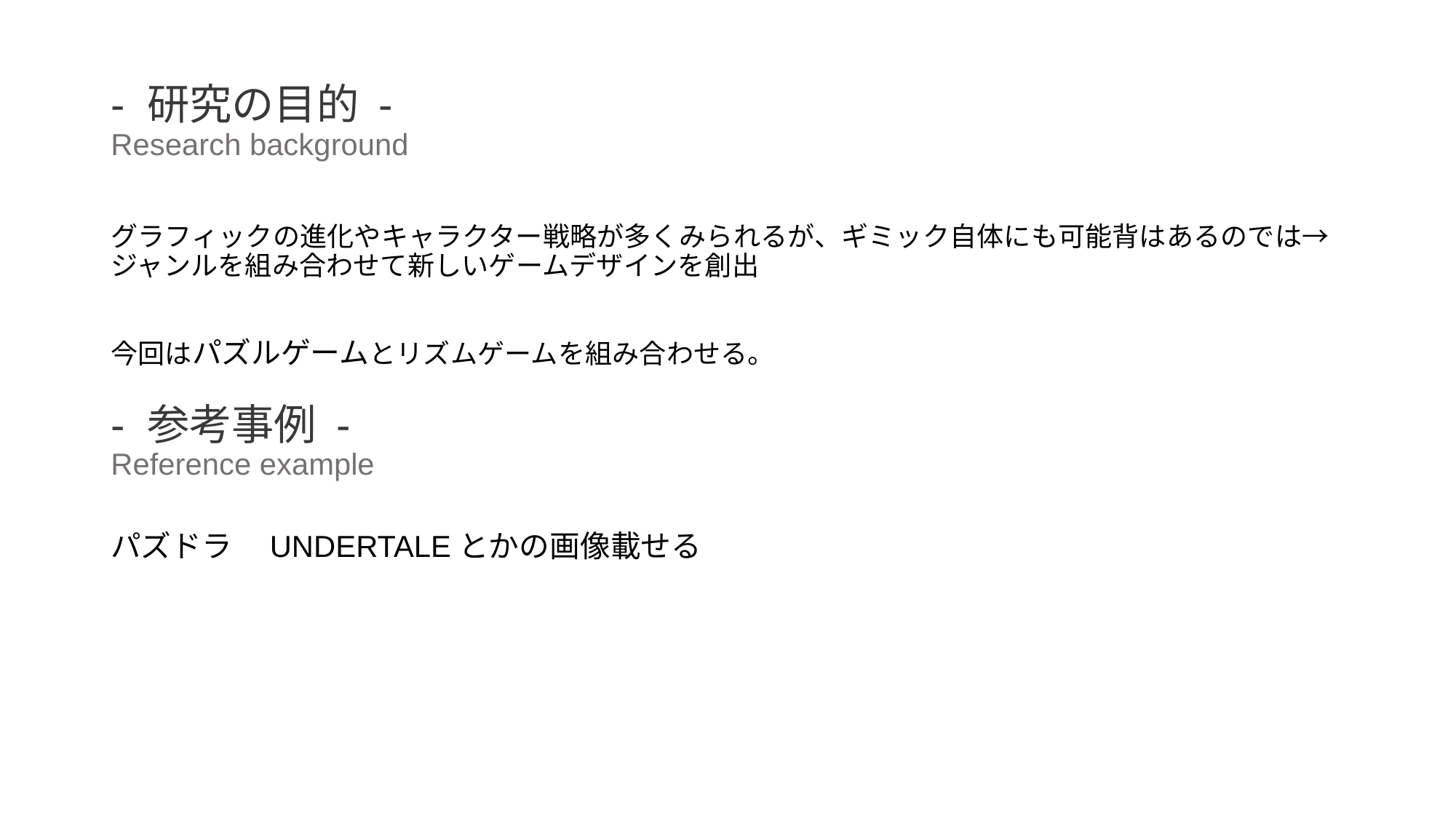

# - 研究の目的 - Research background
グラフィックの進化やキャラクター戦略が多くみられるが、ギミック自体にも可能背はあるのでは→ジャンルを組み合わせて新しいゲームデザインを創出

今回はパズルゲームとリズムゲームを組み合わせる。
- 参考事例 -
Reference example
パズドラ　UNDERTALEとかの画像載せる